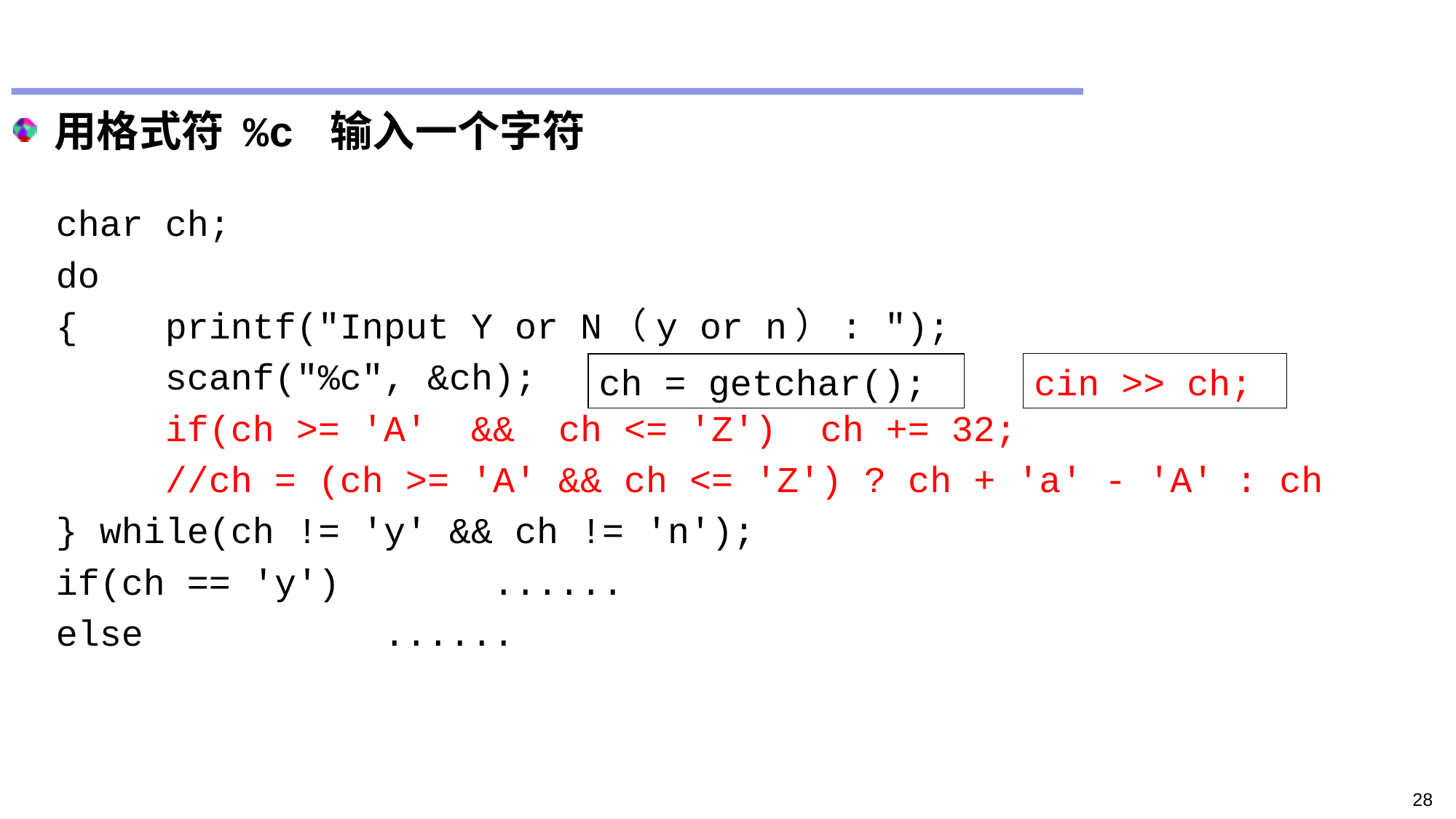

#
用格式符 %c 输入一个字符
char ch;
do
{	printf("Input Y or N（y or n）: ");
	scanf("%c", &ch);
	if(ch >= 'A'  &&  ch <= 'Z')	ch += 32;
	//ch = (ch >= 'A' && ch <= 'Z') ? ch + 'a' - 'A' : ch
} while(ch != 'y' && ch != 'n');
if(ch == 'y')		......
else			......
cin >> ch;
ch = getchar();
28